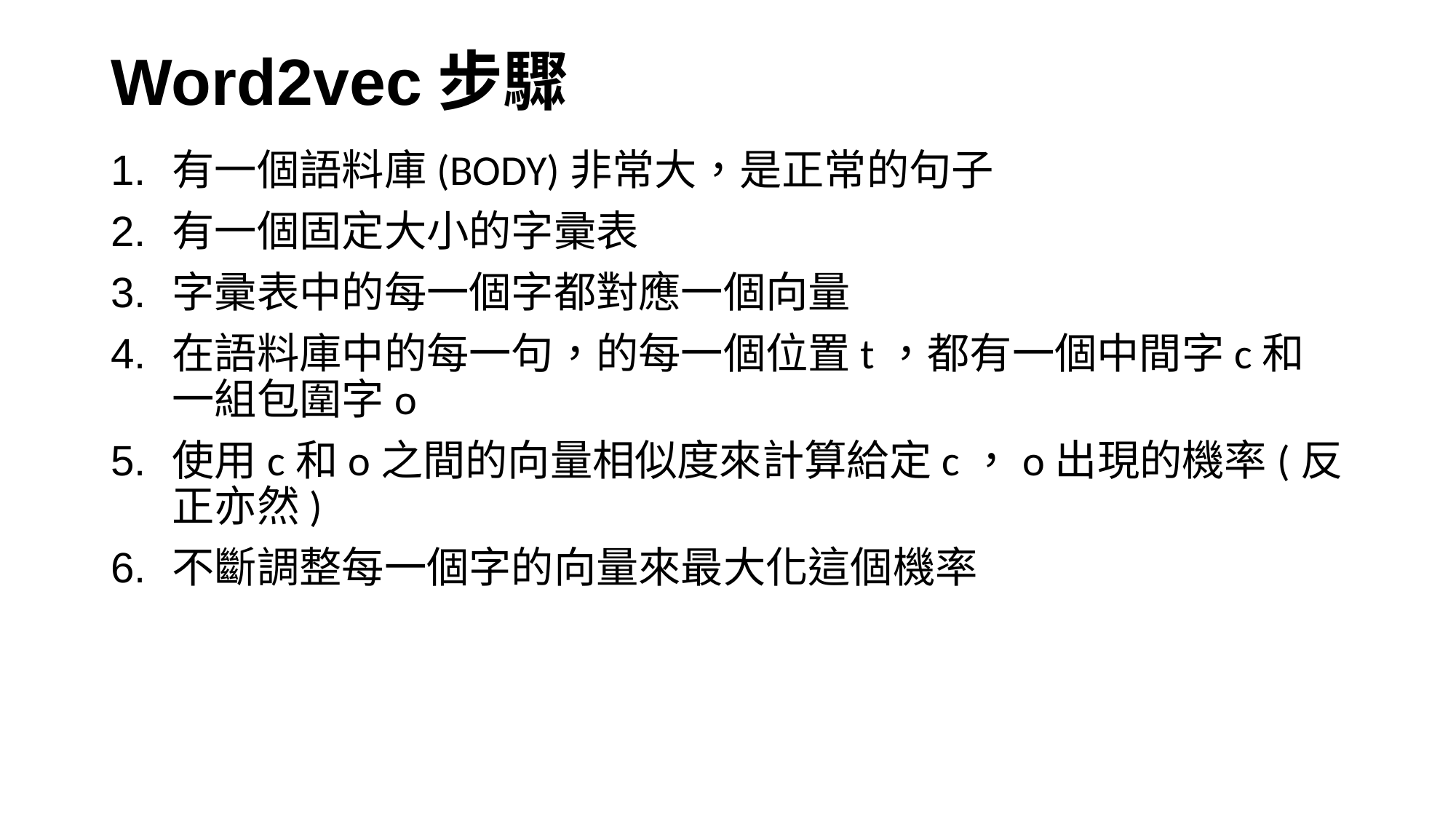

# Word2vec步驟
有一個語料庫(BODY)非常大，是正常的句子
有一個固定大小的字彚表
字彚表中的每一個字都對應一個向量
在語料庫中的每一句，的每一個位置t，都有一個中間字c和一組包圍字o
使用c和o之間的向量相似度來計算給定c，o出現的機率(反正亦然)
不斷調整每一個字的向量來最大化這個機率